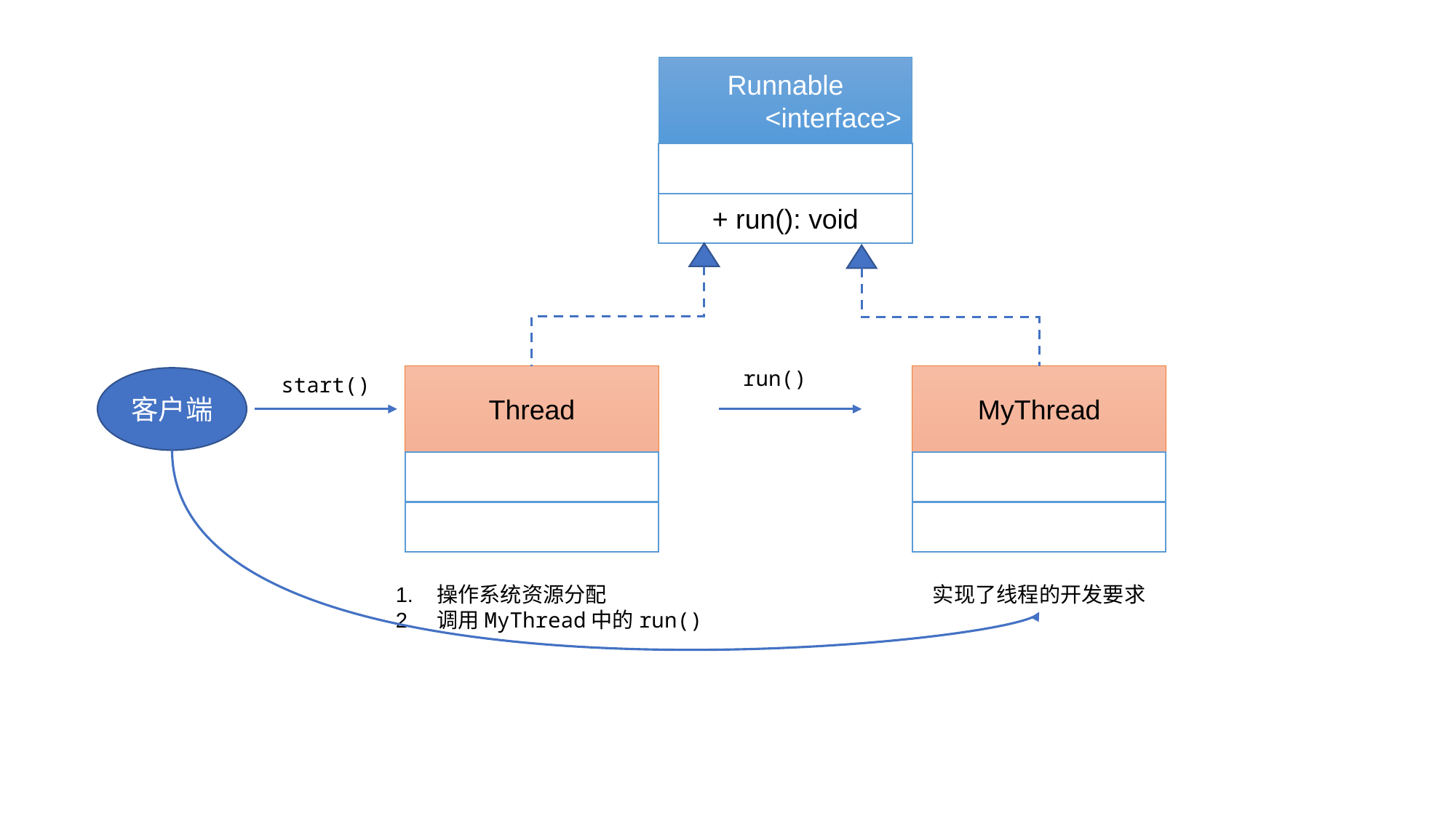

Runnable
<interface>

+ run(): void

run()
start()
Thread
MyThread
客户端

操作系统资源分配
调用MyThread中的run()
实现了线程的开发要求